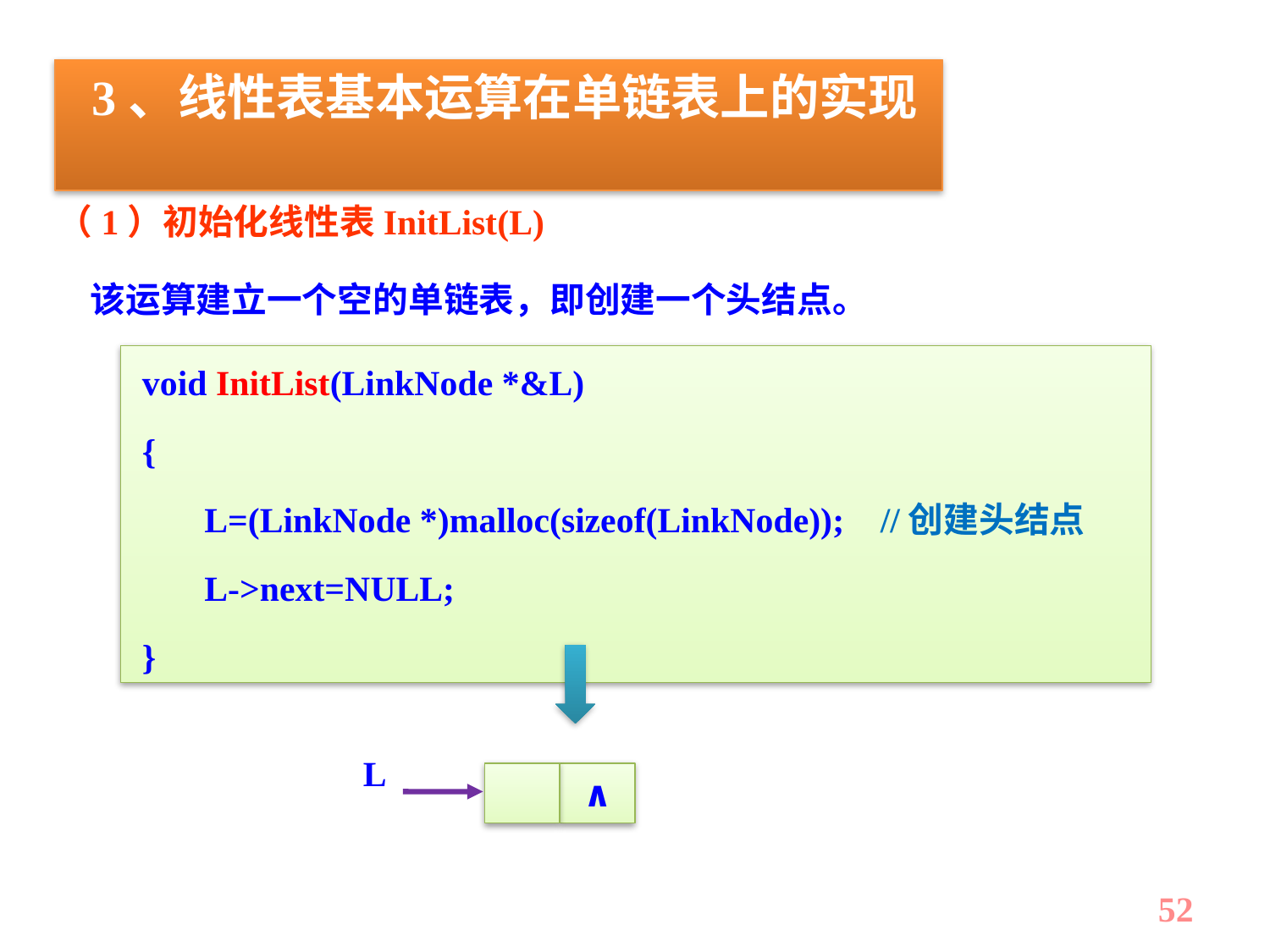

3、线性表基本运算在单链表上的实现
（1）初始化线性表InitList(L)
   该运算建立一个空的单链表，即创建一个头结点。
 void InitList(LinkNode *&L)
 {
        L=(LinkNode *)malloc(sizeof(LinkNode));    //创建头结点
        L->next=NULL;
 }

L

∧

52